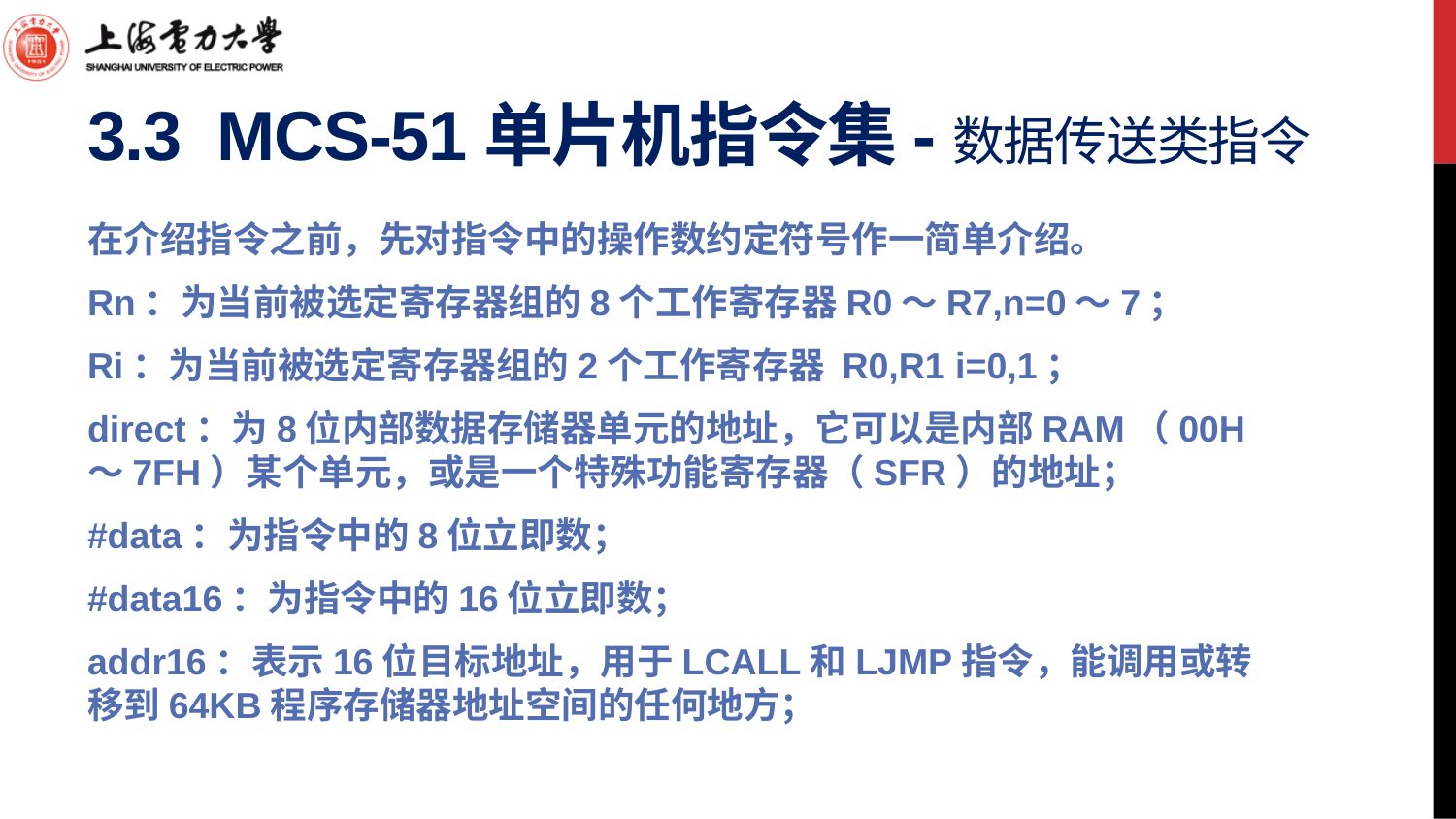

# 3.3  MCS-51单片机指令集-数据传送类指令
在介绍指令之前，先对指令中的操作数约定符号作一简单介绍。
Rn：为当前被选定寄存器组的8个工作寄存器R0～R7,n=0～7；
Ri：为当前被选定寄存器组的2个工作寄存器 R0,R1 i=0,1；
direct：为8位内部数据存储器单元的地址，它可以是内部RAM（00H～7FH）某个单元，或是一个特殊功能寄存器（SFR）的地址；
#data：为指令中的8位立即数；
#data16：为指令中的16位立即数；
addr16：表示16位目标地址，用于LCALL和LJMP指令，能调用或转移到64KB程序存储器地址空间的任何地方；